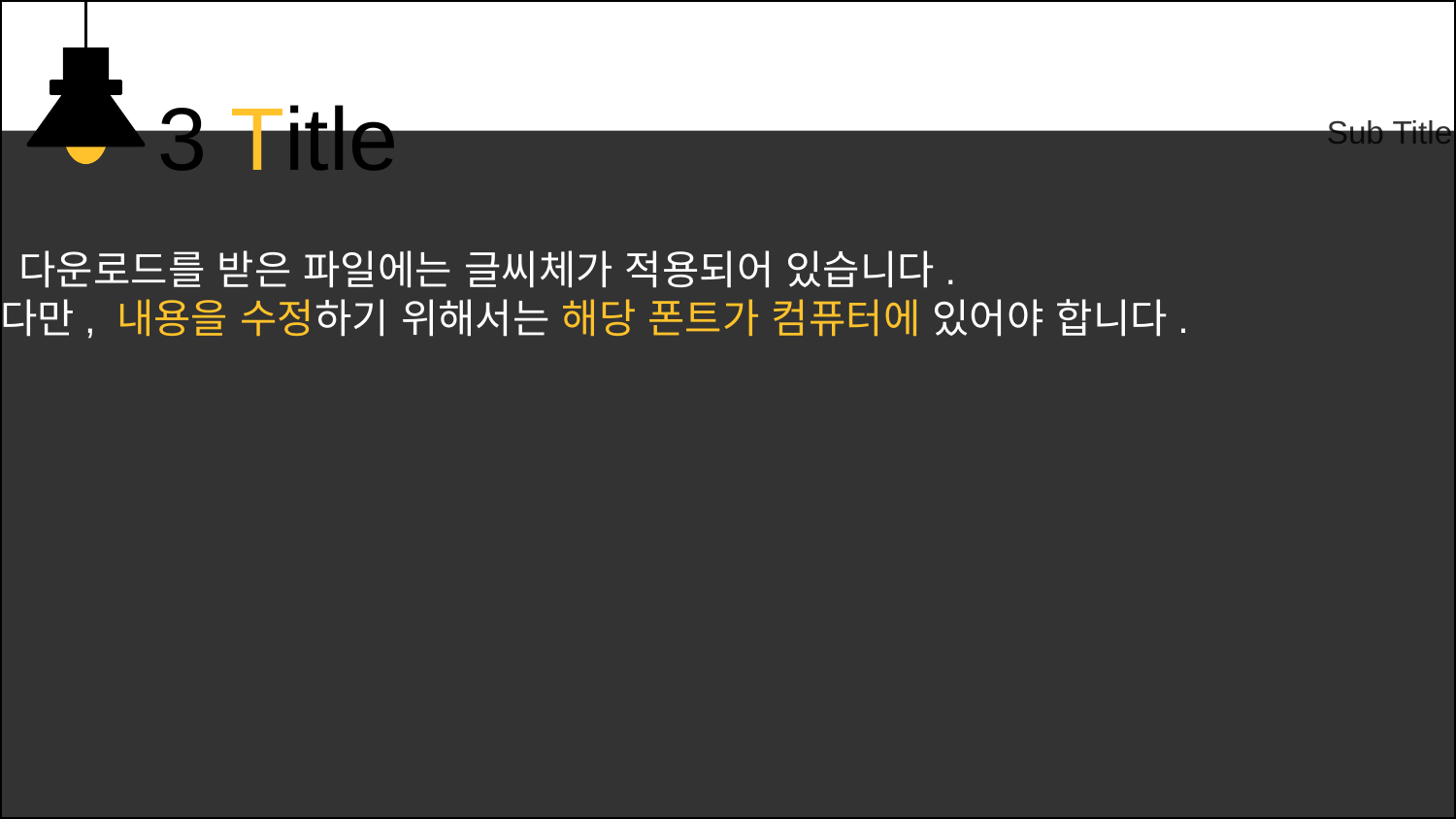

3 Title
Sub Title
 다운로드를 받은 파일에는 글씨체가 적용되어 있습니다.
다만, 내용을 수정하기 위해서는 해당 폰트가 컴퓨터에 있어야 합니다.